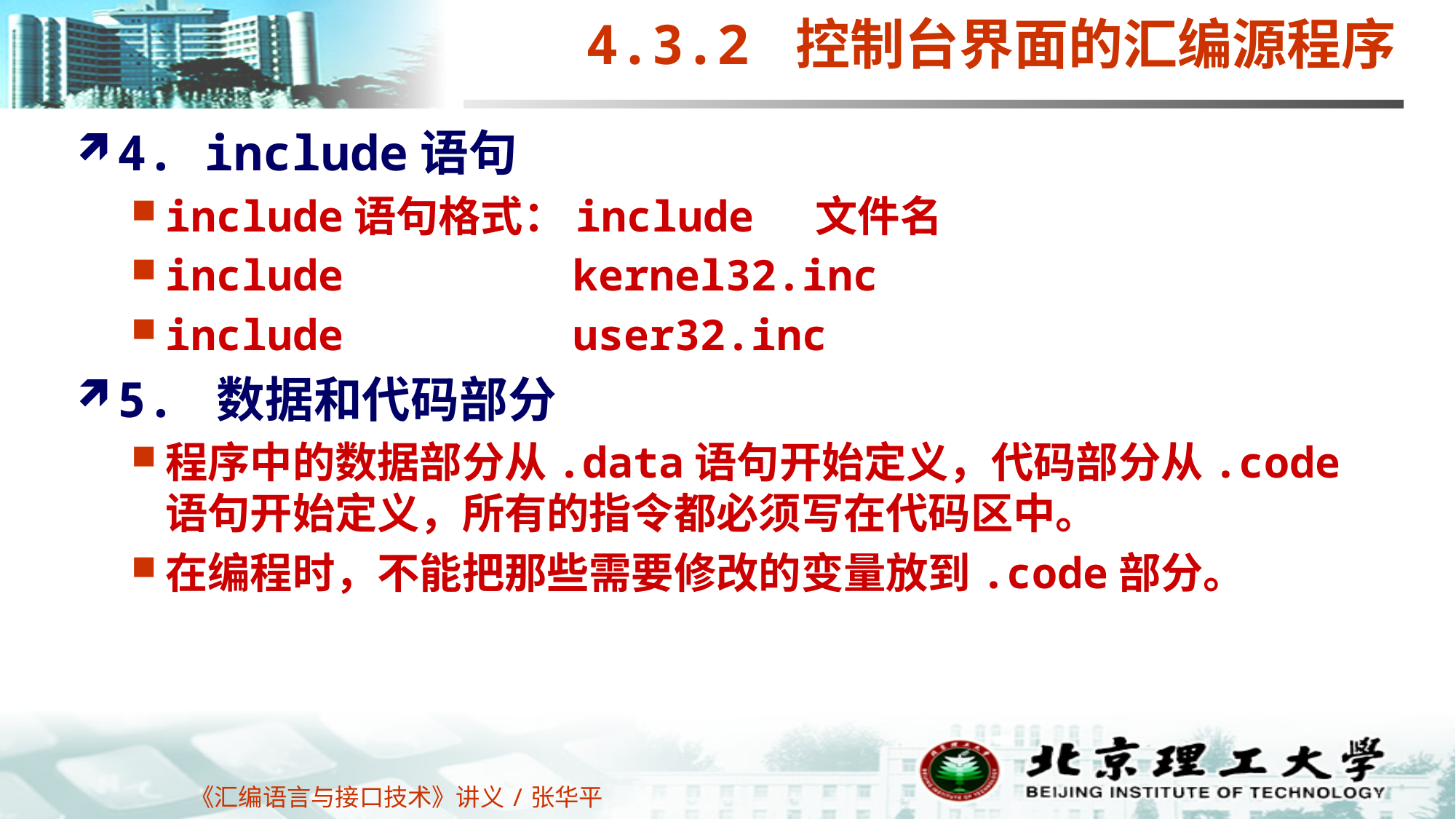

4.3.2 控制台界面的汇编源程序
4. include语句
include语句格式：include  文件名
include         kernel32.inc
include         user32.inc
5. 数据和代码部分
程序中的数据部分从.data语句开始定义，代码部分从.code语句开始定义，所有的指令都必须写在代码区中。
在编程时，不能把那些需要修改的变量放到.code部分。